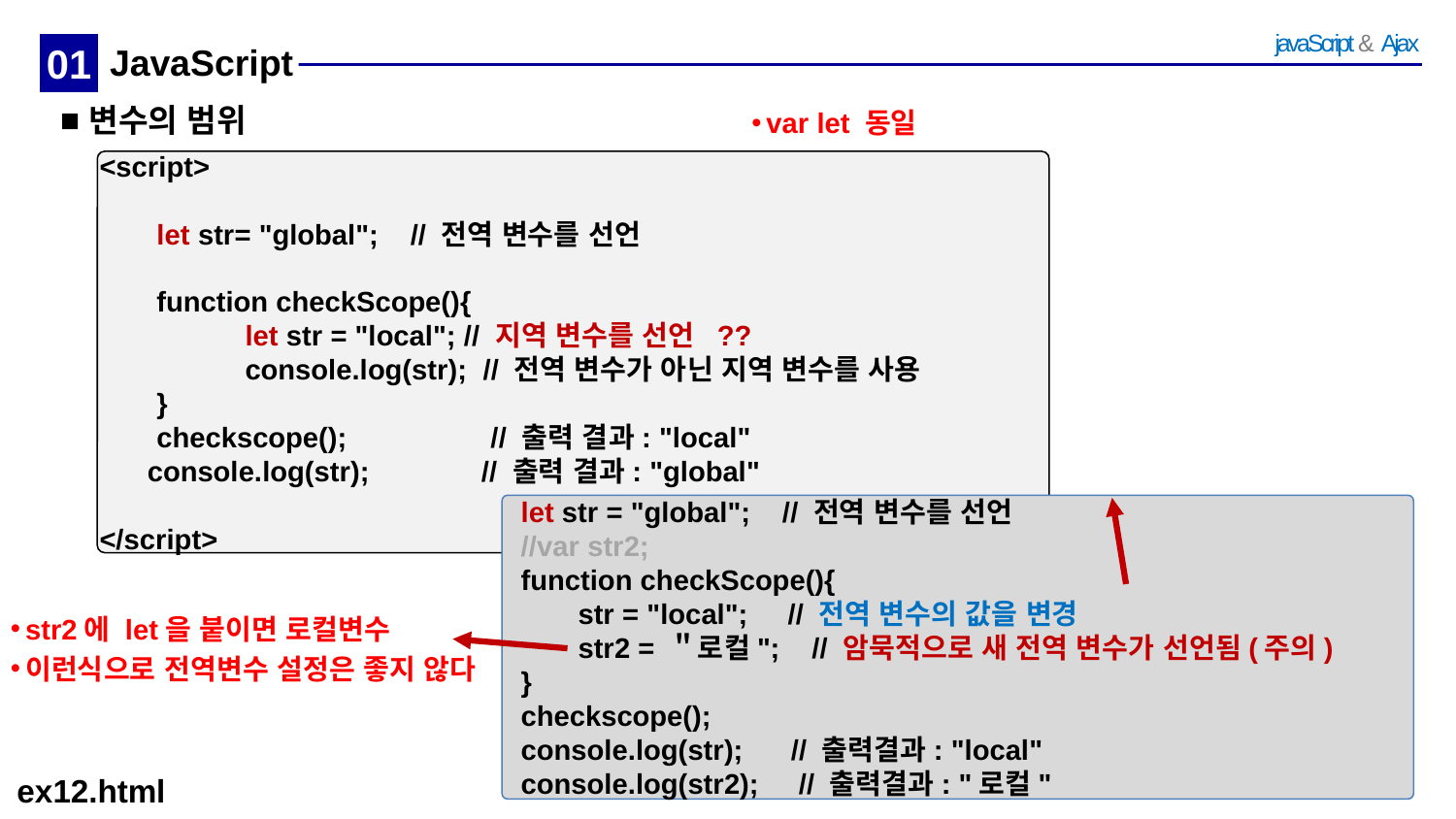

01
# JavaScript
var let 동일
변수의 범위

<script>

	let str= "global";    // 전역 변수를 선언

	function checkScope(){
    		let str = "local"; // 지역 변수를 선언  ??
    		console.log(str);  // 전역 변수가 아닌 지역 변수를 사용
	}
	checkscope();                  // 출력 결과: "local"
      console.log(str);              // 출력 결과: "global"

</script>
let str = "global";    // 전역 변수를 선언
//var str2;
function checkScope(){
    	str = "local";     // 전역 변수의 값을 변경
    	str2 = ＂로컬";    // 암묵적으로 새 전역 변수가 선언됨(주의)
}
checkscope();
console.log(str);      // 출력결과: "local"
console.log(str2);     // 출력결과: "로컬"
str2에 let을 붙이면 로컬변수
이런식으로 전역변수 설정은 좋지 않다
ex12.html